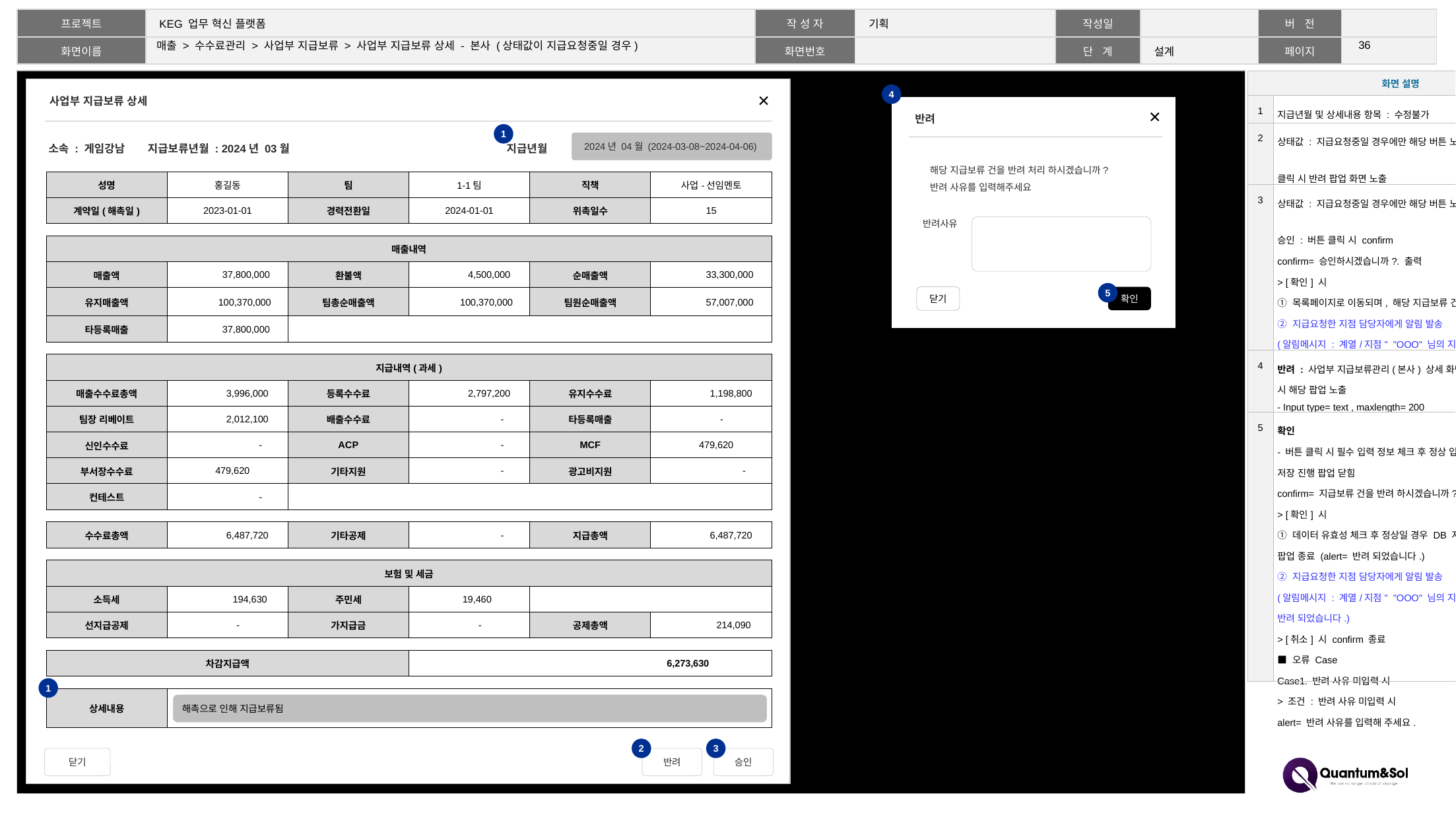

36

# 매출 > 수수료관리 > 사업부 지급보류 > 사업부 지급보류 상세 - 본사 (상태값이 지급요청중일 경우)
| 화면 설명 |  |
| --- | --- |
| 1 | 지급년월 및 상세내용 항목 : 수정불가 |
| 2 | 상태값 : 지급요청중일 경우에만 해당 버튼 노출됨 클릭 시 반려 팝업 화면 노출 |
| 3 | 상태값 : 지급요청중일 경우에만 해당 버튼 노출됨 승인 : 버튼 클릭 시 confirm confirm= 승인하시겠습니까?. 출력 > [확인] 시 ① 목록페이지로 이동되며, 해당 지급보류 건 승인됨 ② 지급요청한 지점 담당자에게 알림 발송 (알림메시지 : 계열/지점" "OOO" 님의 지급보류금액 지급 건이 승인 되었습니다.") |
| 4 | 반려 : 사업부 지급보류관리(본사) 상세 화면에서 반려 버튼 클릭 시 해당 팝업 노출 - Input type= text , maxlength= 200 |
| 5 | 확인 - 버튼 클릭 시 필수 입력 정보 체크 후 정상 입력 시 confirm 노출 후 저장 진행 팝업 닫힘 confirm= 지급보류 건을 반려 하시겠습니까? > [확인] 시 ① 데이터 유효성 체크 후 정상일 경우 DB 저장 및 alert 노출 후 팝업 종료 (alert= 반려 되었습니다.) ② 지급요청한 지점 담당자에게 알림 발송 (알림메시지 : 계열/지점" "OOO" 님의 지급보류금액 지급 건이 반려 되었습니다.) > [취소] 시 confirm 종료 ■ 오류 Case Case1. 반려 사유 미입력 시 > 조건 : 반려 사유 미입력 시 alert= 반려 사유를 입력해 주세요. |
사업부 지급보류 상세
4
반려
해당 지급보류 건을 반려 처리 하시겠습니까?
반려 사유를 입력해주세요
반려사유

닫기
확인
1
소속 : 게임강남
지급보류년월 : 2024년 03월
지급년월
2024년 04월 (2024-03-08~2024-04-06)
| 성명 | 홍길동 | 팀 | 1-1팀 | 직책 | 사업-선임멘토 |
| --- | --- | --- | --- | --- | --- |
| 계약일(해촉일) | 2023-01-01 | 경력전환일 | 2024-01-01 | 위촉일수 | 15 |
|  |  |  |  |  |  |
| 매출내역 |  |  |  |  |  |
| 매출액 | 37,800,000 | 환불액 | 4,500,000 | 순매출액 | 33,300,000 |
| 유지매출액 | 100,370,000 | 팀총순매출액 | 100,370,000 | 팀원순매출액 | 57,007,000 |
| 타등록매출 | 37,800,000 |  |  |  |  |
|  |  |  |  |  |  |
| 지급내역(과세) |  |  |  |  |  |
| 매출수수료총액 | 3,996,000 | 등록수수료 | 2,797,200 | 유지수수료 | 1,198,800 |
| 팀장 리베이트 | 2,012,100 | 배출수수료 | - | 타등록매출 | - |
| 신인수수료 | - | ACP | - | MCF | 479,620 |
| 부서장수수료 | 479,620 | 기타지원 | - | 광고비지원 | - |
| 컨테스트 | - |  |  |  |  |
|  |  |  |  |  |  |
| 수수료총액 | 6,487,720 | 기타공제 | - | 지급총액 | 6,487,720 |
|  |  |  |  |  |  |
| 보험 및 세금 |  |  |  |  |  |
| 소득세 | 194,630 | 주민세 | 19,460 |  |  |
| 선지급공제 | - | 가지급금 | - | 공제총액 | 214,090 |
|  |  |  |  |  |  |
| 차감지급액 |  |  | 6,273,630 |  |  |
|  |  |  |  |  |  |
| 상세내용 |  |  |  |  |  |
5
1
  해촉으로 인해 지급보류됨
2
3
닫기
반려
승인